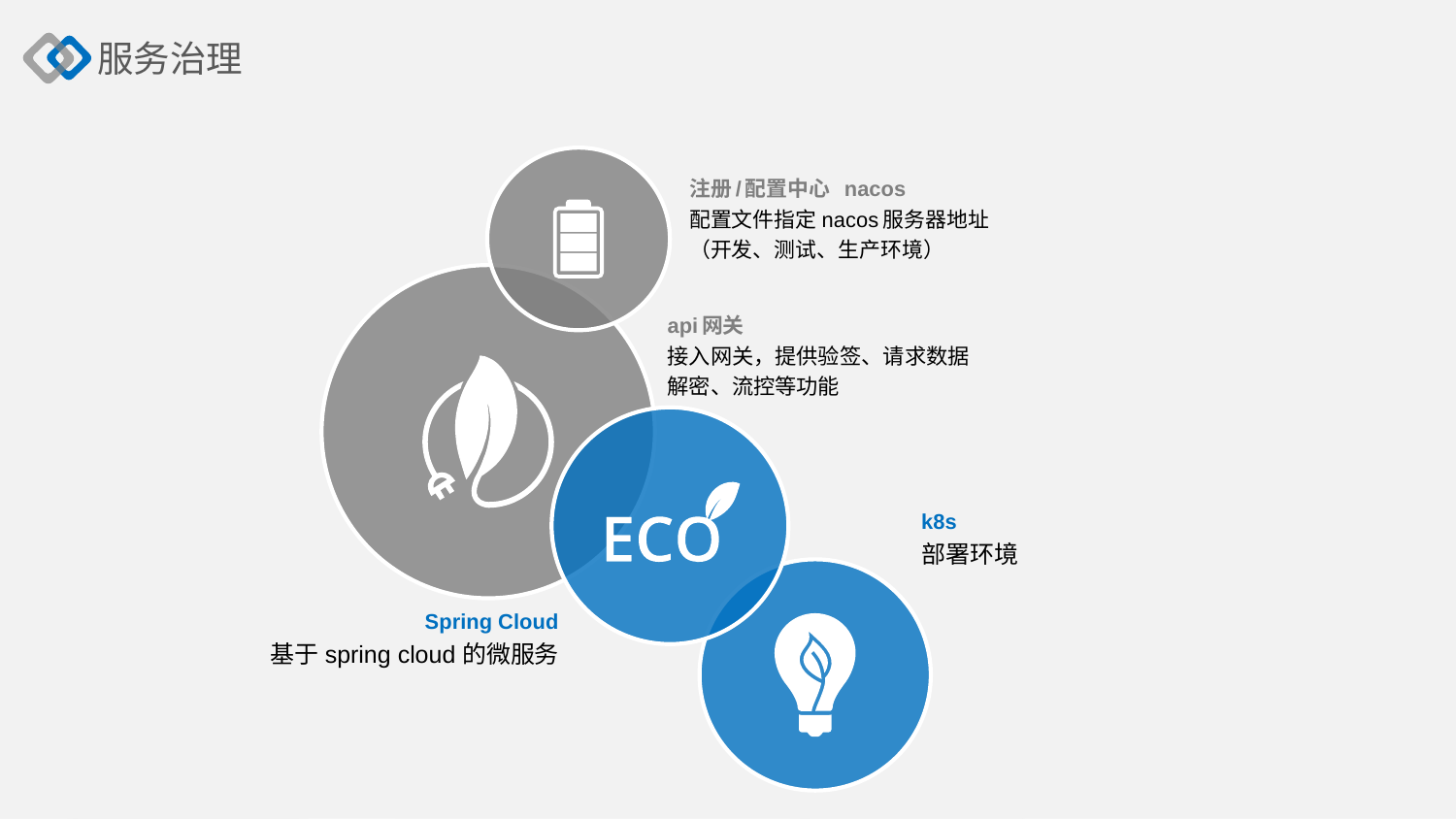

服务治理

注册/配置中心  nacos
配置文件指定nacos服务器地址（开发、测试、生产环境）
api网关
接入网关，提供验签、请求数据解密、流控等功能
k8s
部署环境
Spring Cloud
基于spring cloud的微服务